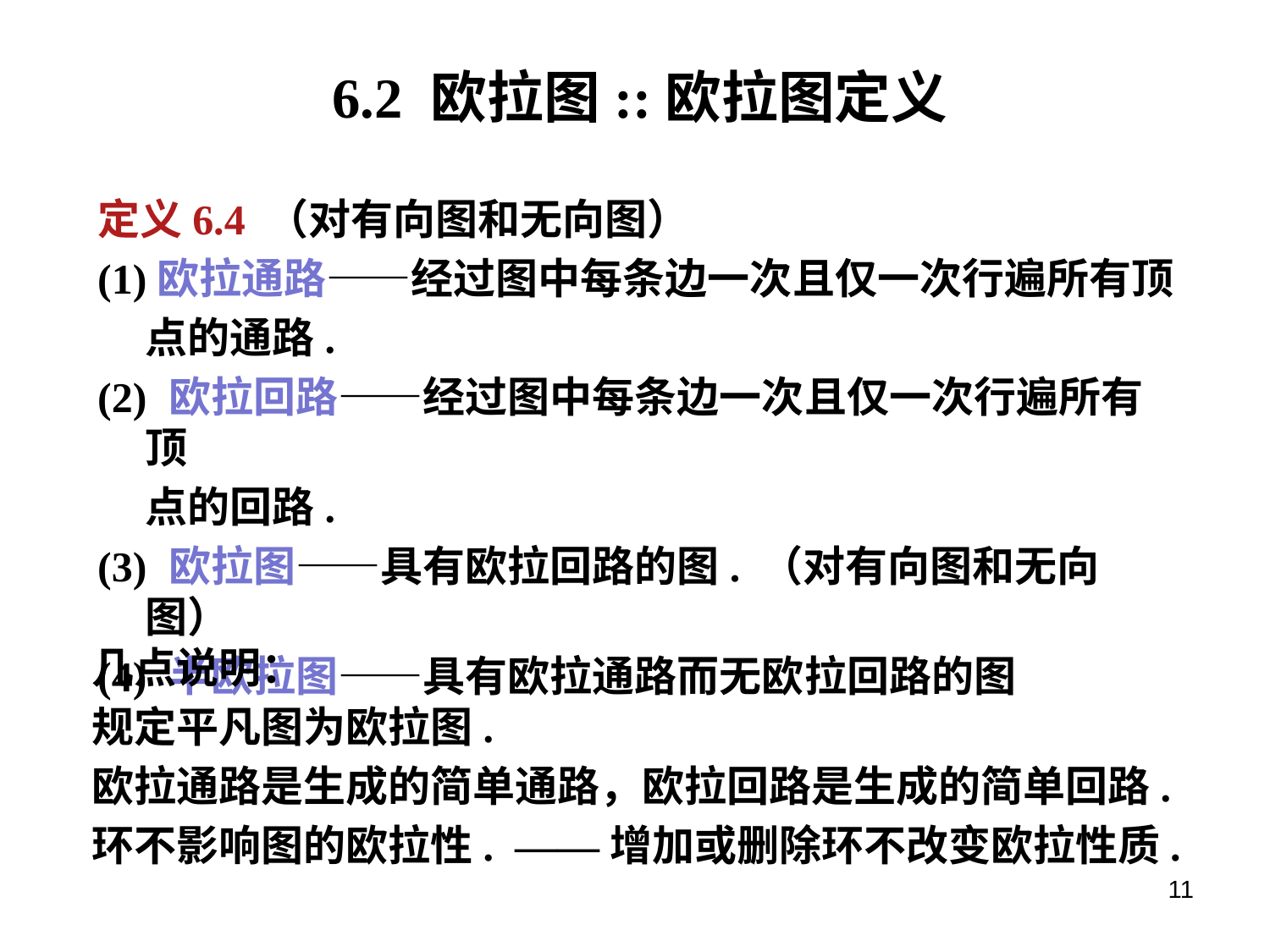

# 6.2 欧拉图::欧拉图定义
定义6.4 （对有向图和无向图）
(1)欧拉通路——经过图中每条边一次且仅一次行遍所有顶
	点的通路.
(2) 欧拉回路——经过图中每条边一次且仅一次行遍所有顶
	点的回路.
(3) 欧拉图——具有欧拉回路的图. （对有向图和无向图）
(4) 半欧拉图——具有欧拉通路而无欧拉回路的图
几点说明：
规定平凡图为欧拉图.
欧拉通路是生成的简单通路，欧拉回路是生成的简单回路.
环不影响图的欧拉性.  ——增加或删除环不改变欧拉性质.
11